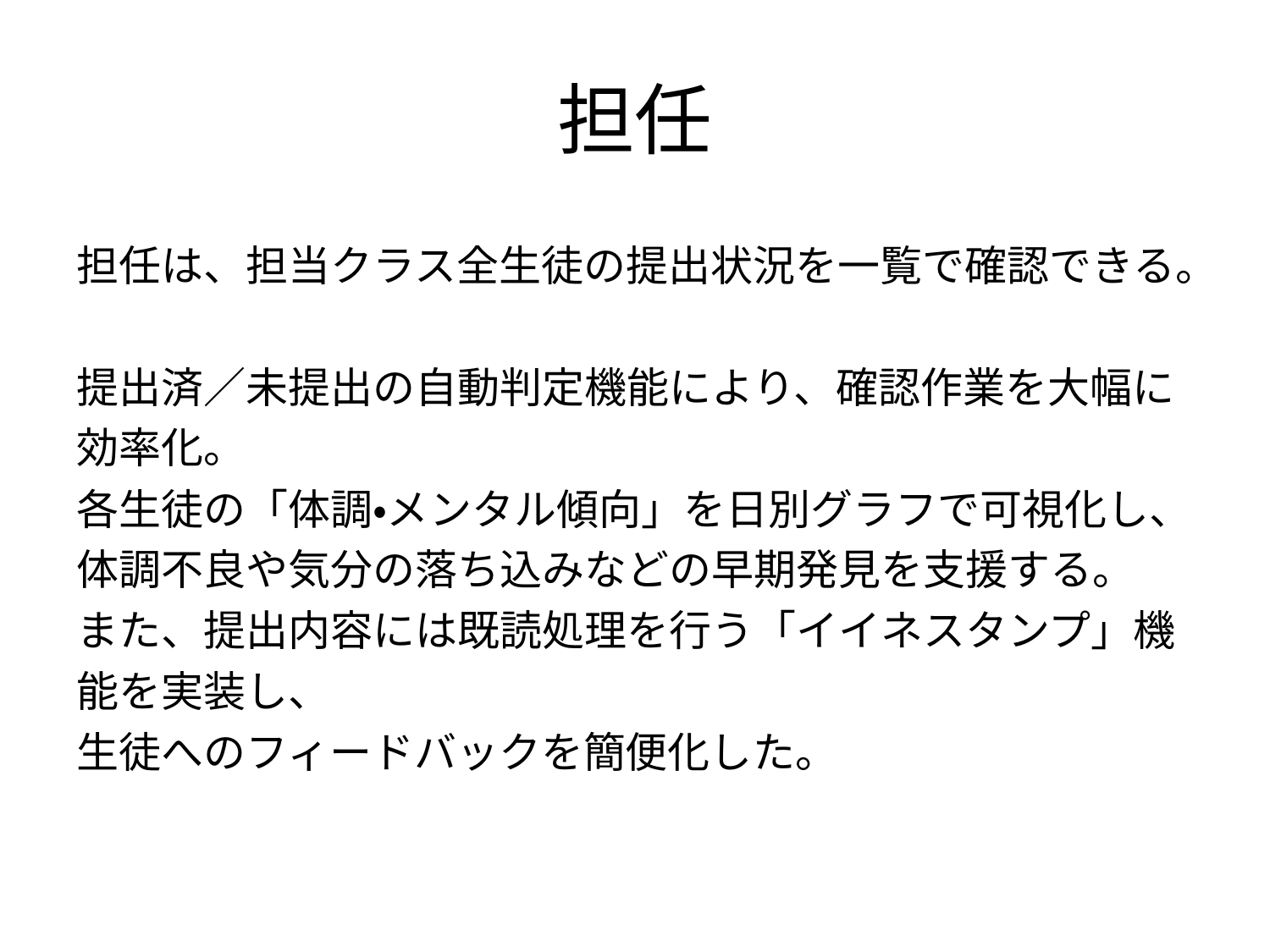

# 担任
担任は、担当クラス全生徒の提出状況を一覧で確認できる。
提出済／未提出の自動判定機能により、確認作業を大幅に効率化。
各生徒の「体調・メンタル傾向」を日別グラフで可視化し、
体調不良や気分の落ち込みなどの早期発見を支援する。
また、提出内容には既読処理を行う「イイネスタンプ」機能を実装し、
生徒へのフィードバックを簡便化した。